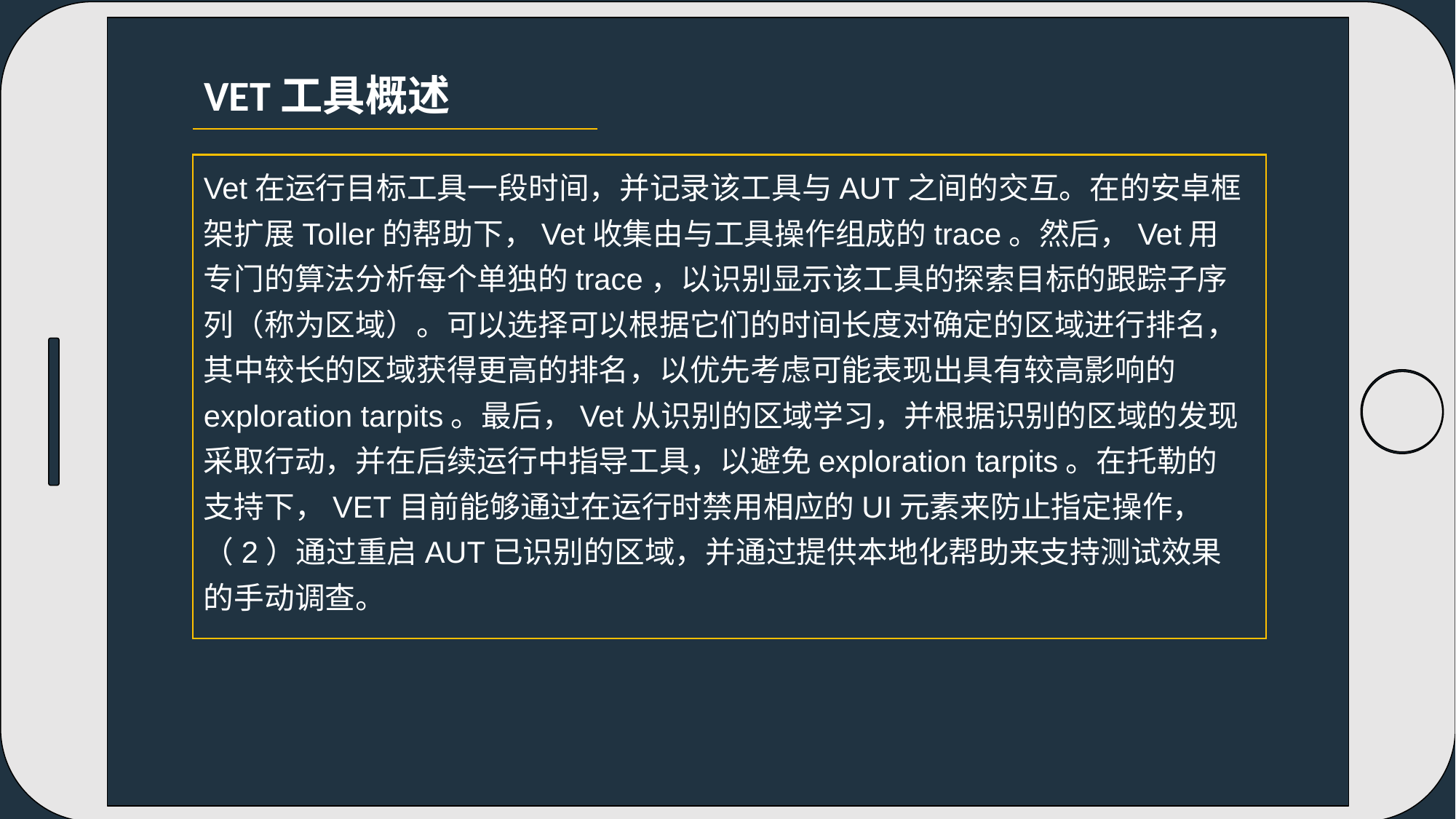

VET工具概述

Vet在运行目标工具一段时间，并记录该工具与AUT之间的交互。在的安卓框架扩展Toller的帮助下，Vet收集由与工具操作组成的trace。然后，Vet用专门的算法分析每个单独的trace，以识别显示该工具的探索目标的跟踪子序列（称为区域）。可以选择可以根据它们的时间长度对确定的区域进行排名，其中较长的区域获得更高的排名，以优先考虑可能表现出具有较高影响的exploration tarpits。最后，Vet从识别的区域学习，并根据识别的区域的发现采取行动，并在后续运行中指导工具，以避免exploration tarpits。在托勒的支持下，VET目前能够通过在运行时禁用相应的UI元素来防止指定操作，（2）通过重启AUT已识别的区域，并通过提供本地化帮助来支持测试效果的手动调查。